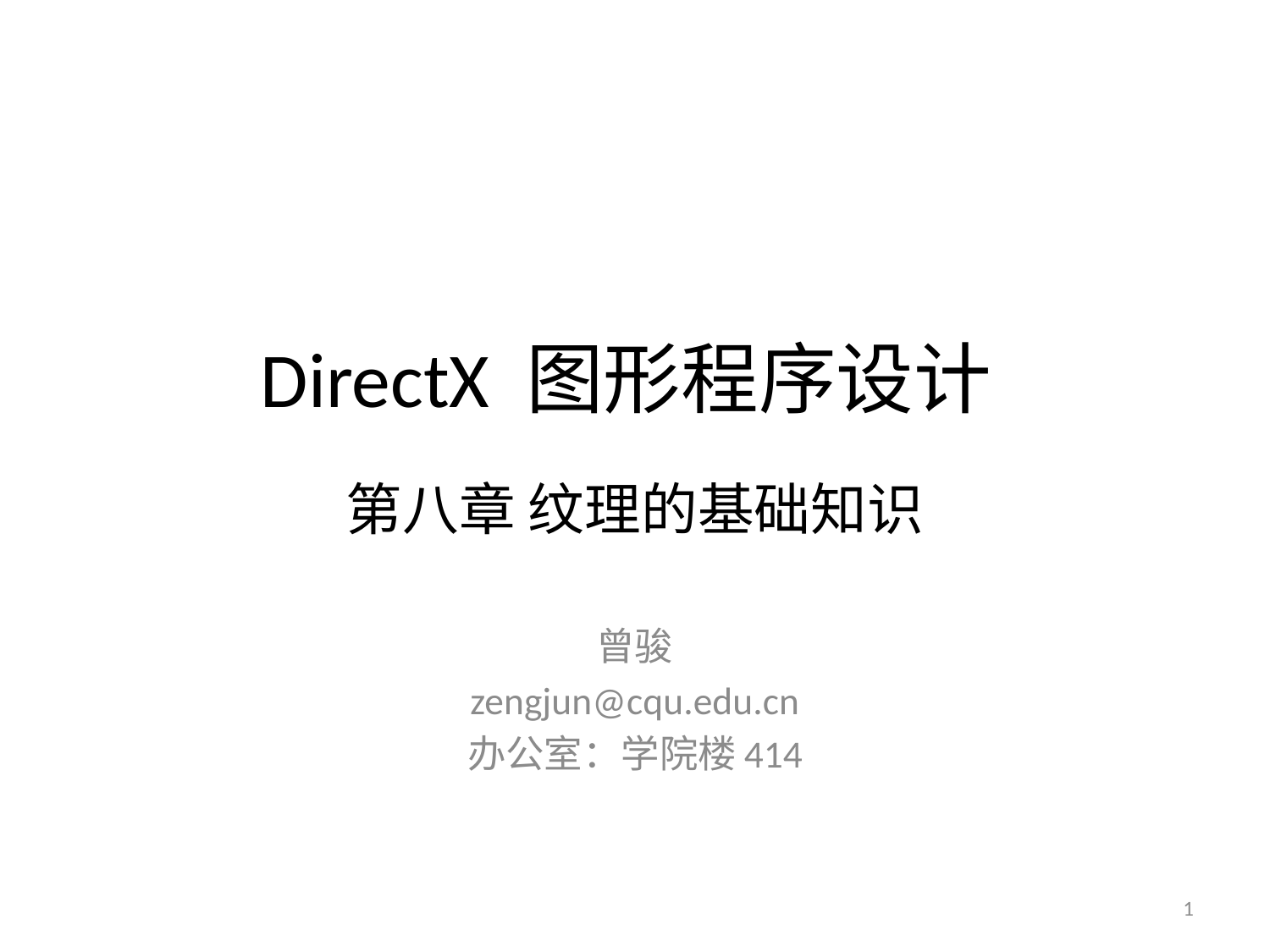

# DirectX 图形程序设计 第八章 纹理的基础知识
曾骏
zengjun@cqu.edu.cn
办公室：学院楼414
1